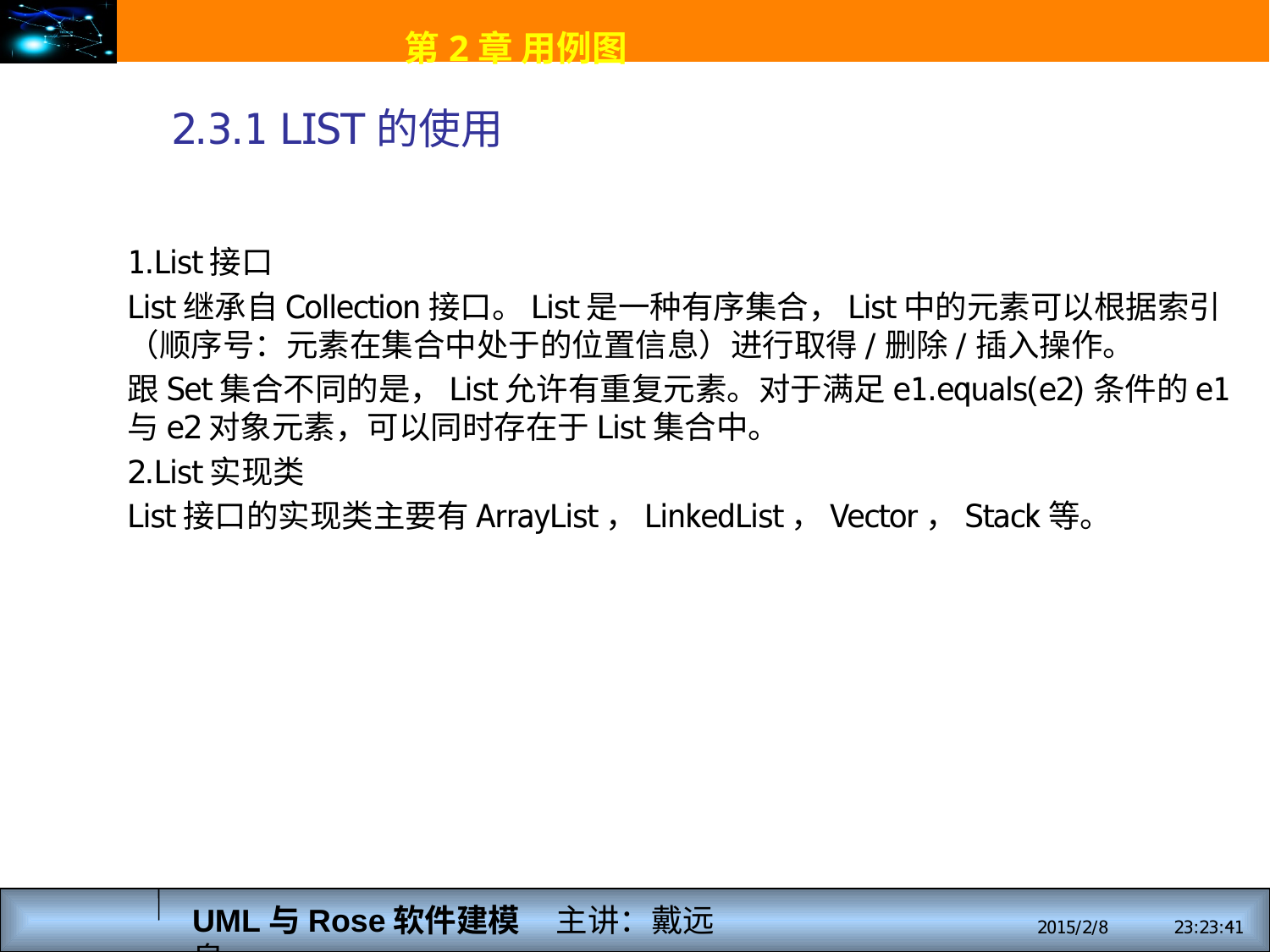

# 2.3.1 LIST的使用
1.List接口
List继承自Collection接口。List是一种有序集合，List中的元素可以根据索引（顺序号：元素在集合中处于的位置信息）进行取得/删除/插入操作。
跟Set集合不同的是，List允许有重复元素。对于满足e1.equals(e2)条件的e1与e2对象元素，可以同时存在于List集合中。
2.List实现类
List接口的实现类主要有ArrayList，LinkedList，Vector，Stack等。